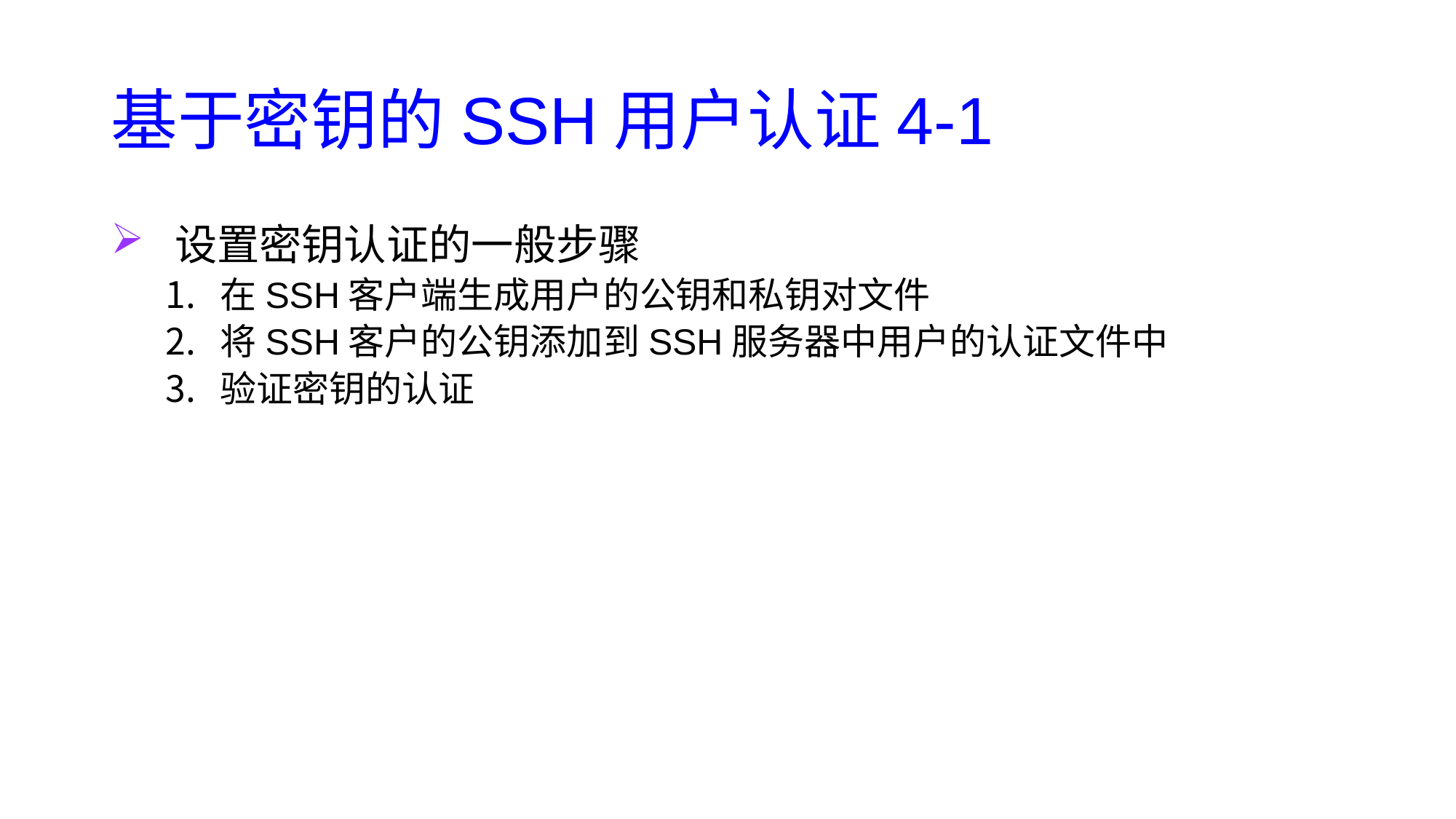

# 基于密钥的SSH用户认证4-1
设置密钥认证的一般步骤
在SSH客户端生成用户的公钥和私钥对文件
将SSH客户的公钥添加到SSH服务器中用户的认证文件中
验证密钥的认证